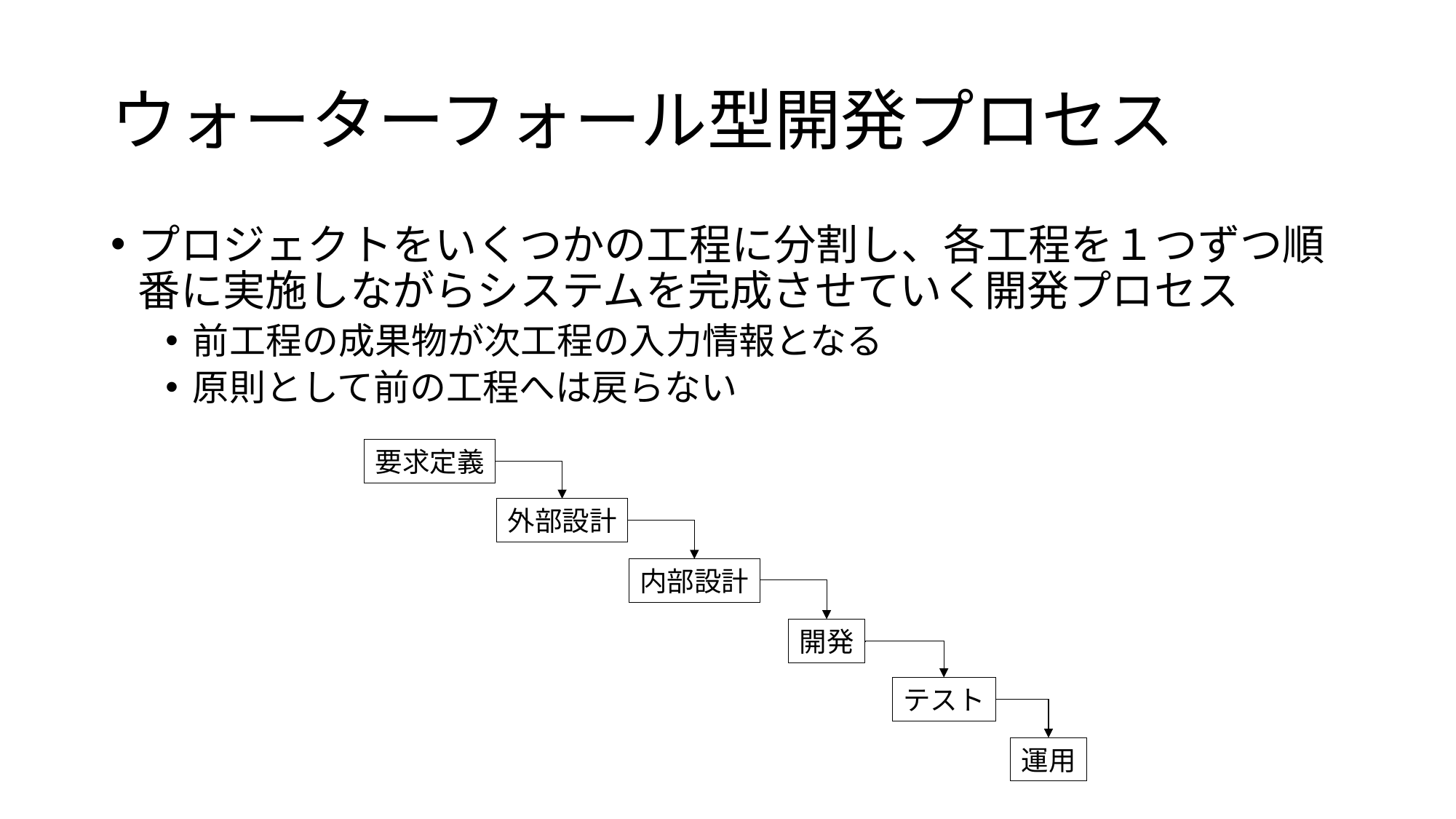

# ウォーターフォール型開発プロセス
プロジェクトをいくつかの工程に分割し、各工程を１つずつ順番に実施しながらシステムを完成させていく開発プロセス
前工程の成果物が次工程の入力情報となる
原則として前の工程へは戻らない
要求定義
外部設計
内部設計
開発
テスト
運用